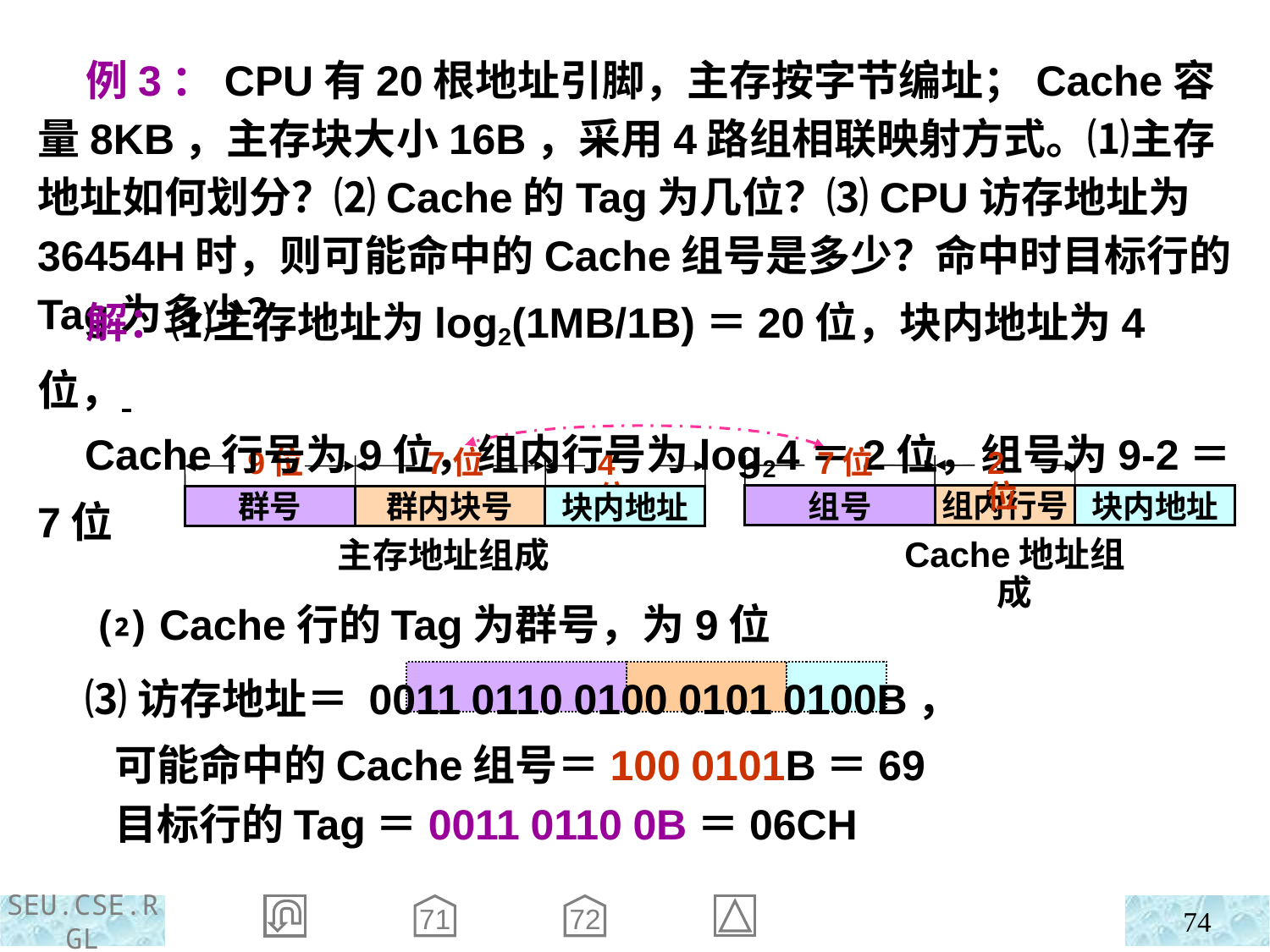

例3：CPU有20根地址引脚，主存按字节编址；Cache容量8KB，主存块大小16B，采用4路组相联映射方式。⑴主存地址如何划分？⑵Cache的Tag为几位？⑶CPU访存地址为36454H时，则可能命中的Cache组号是多少？命中时目标行的Tag为多少？
    解：⑴主存地址为log2(1MB/1B)＝20位，块内地址为4位，
    Cache行号为9位，组内行号为log24＝2位，组号为9-2＝7位

7位
2位

9位

7位

4位

群号
群内块号
块内地址
主存地址组成
组号
组内行号
块内地址
Cache地址组成
     ⑵ Cache行的Tag为群号，为9位
     ⑶访存地址＝ 0011 0110 0100 0101 0100B，

       可能命中的Cache组号＝100 0101B＝69
       目标行的Tag＝0011 0110 0B＝06CH
71
72

74